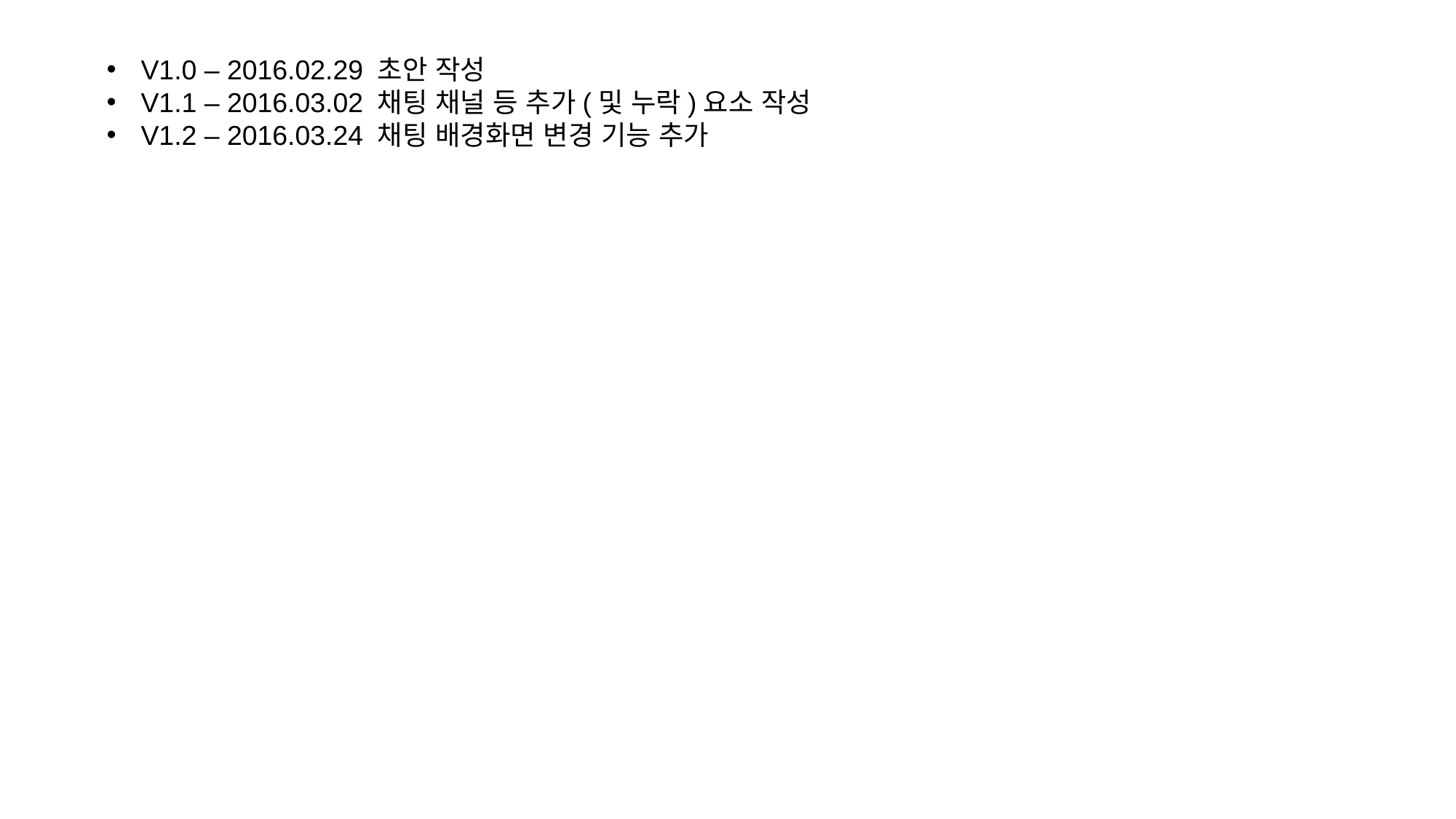

V1.0 – 2016.02.29 초안 작성
V1.1 – 2016.03.02 채팅 채널 등 추가(및 누락)요소 작성
V1.2 – 2016.03.24 채팅 배경화면 변경 기능 추가